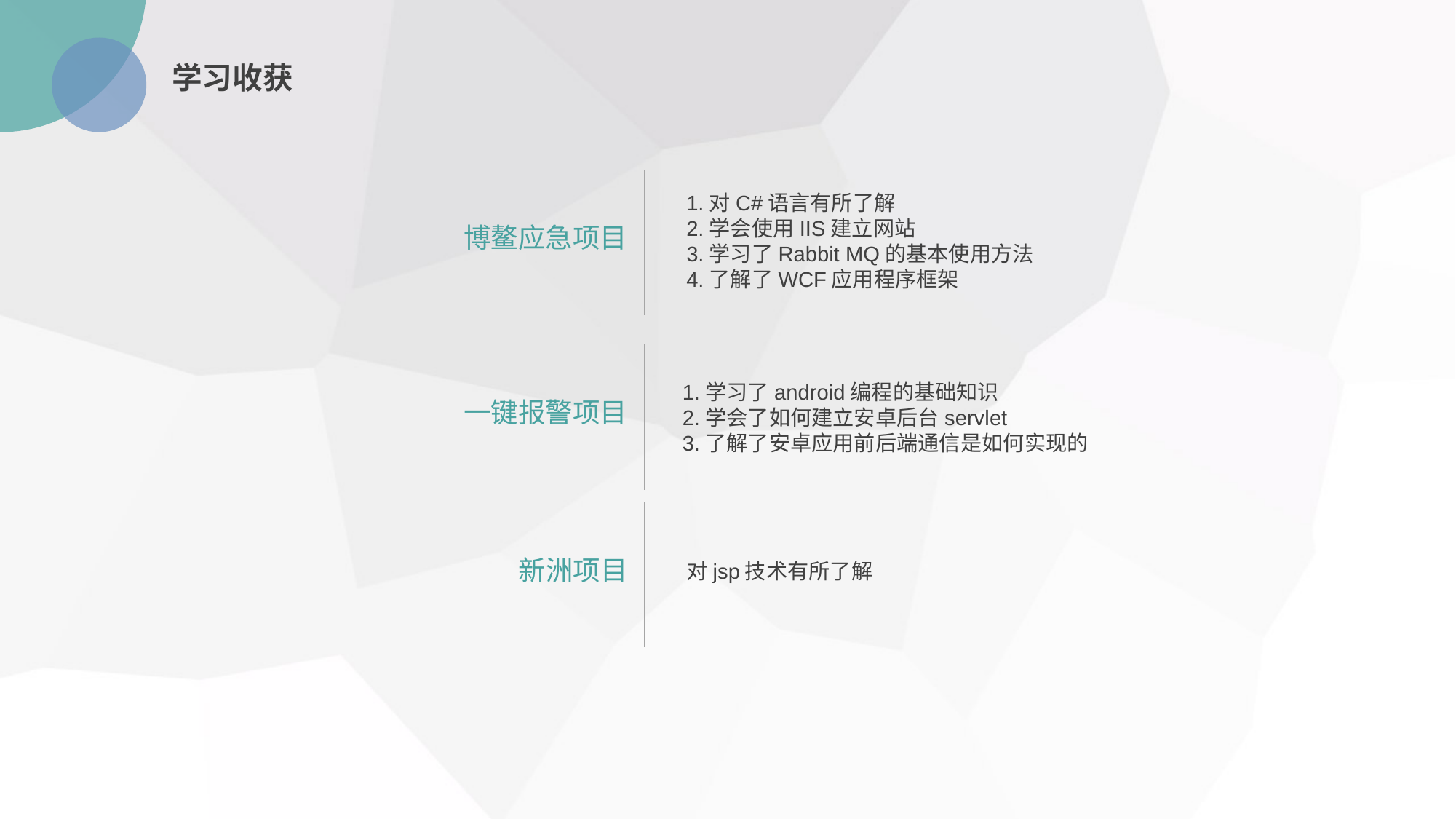

学习收获

博鳌应急项目
1.对C#语言有所了解
2.学会使用IIS建立网站
3.学习了Rabbit MQ的基本使用方法
4.了解了WCF应用程序框架

一键报警项目
1.学习了android编程的基础知识
2.学会了如何建立安卓后台servlet
3.了解了安卓应用前后端通信是如何实现的

新洲项目
对jsp技术有所了解